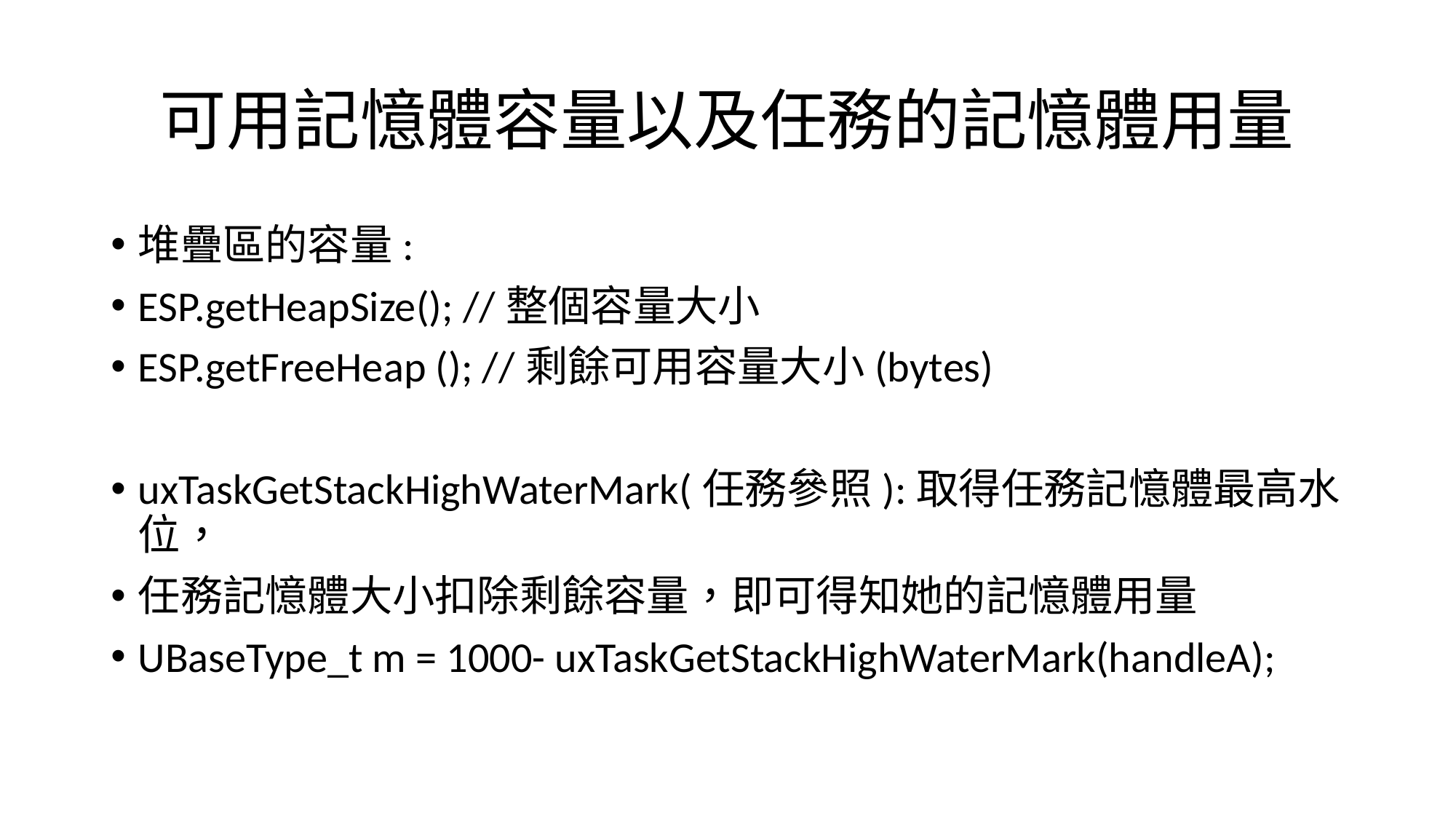

# 可用記憶體容量以及任務的記憶體用量
堆疊區的容量:
ESP.getHeapSize(); //整個容量大小
ESP.getFreeHeap (); //剩餘可用容量大小(bytes)

uxTaskGetStackHighWaterMark(任務參照):取得任務記憶體最高水位，
任務記憶體大小扣除剩餘容量，即可得知她的記憶體用量
UBaseType_t m = 1000- uxTaskGetStackHighWaterMark(handleA);